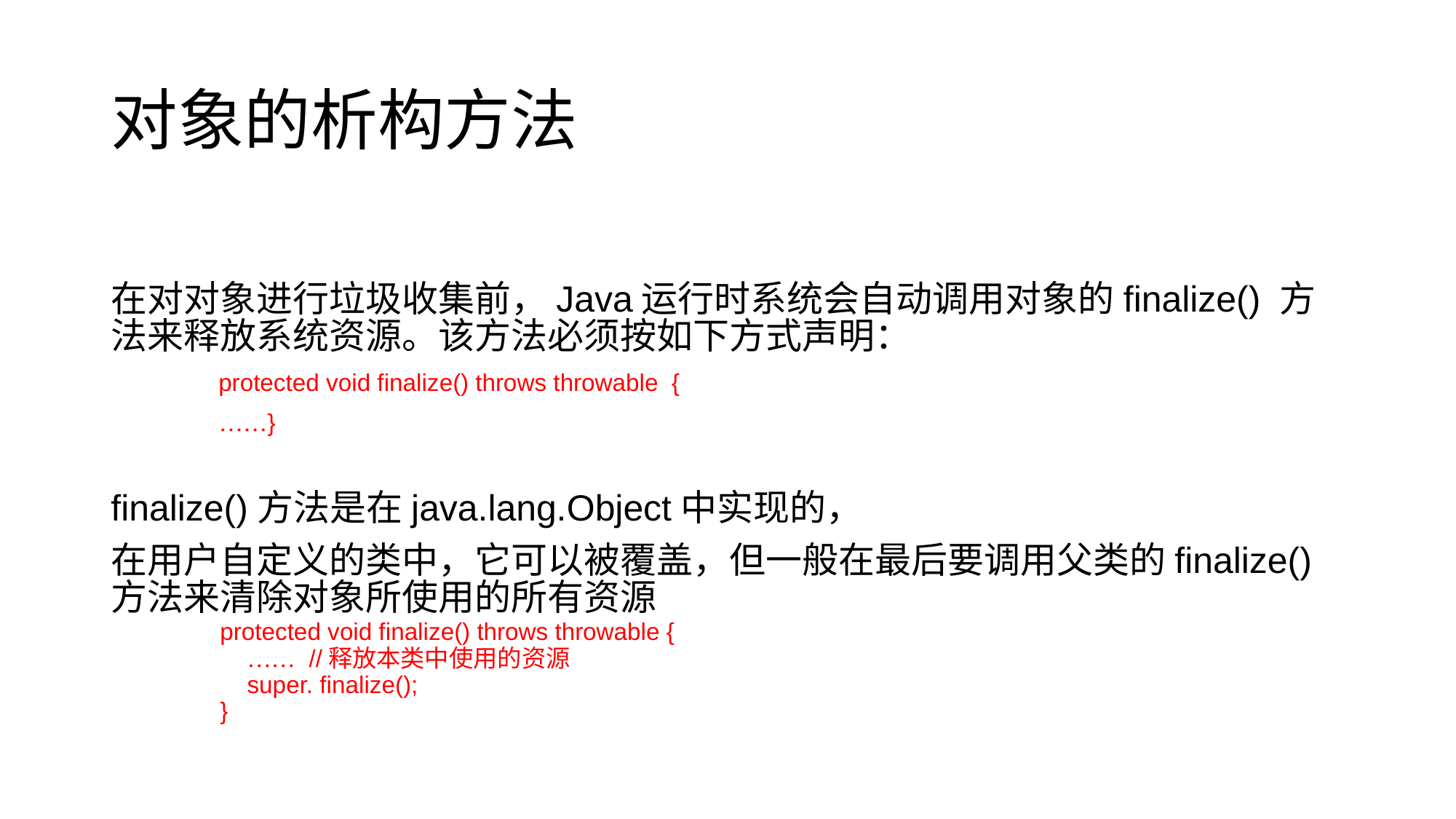

# 对象的析构方法

在对对象进行垃圾收集前，Java运行时系统会自动调用对象的finalize() 方法来释放系统资源。该方法必须按如下方式声明：
                protected void finalize() throws throwable  {
                  ……}

finalize()方法是在java.lang.Object中实现的，
在用户自定义的类中，它可以被覆盖，但一般在最后要调用父类的finalize()方法来清除对象所使用的所有资源
protected void finalize() throws throwable {
    ……  //释放本类中使用的资源
    super. finalize();
}